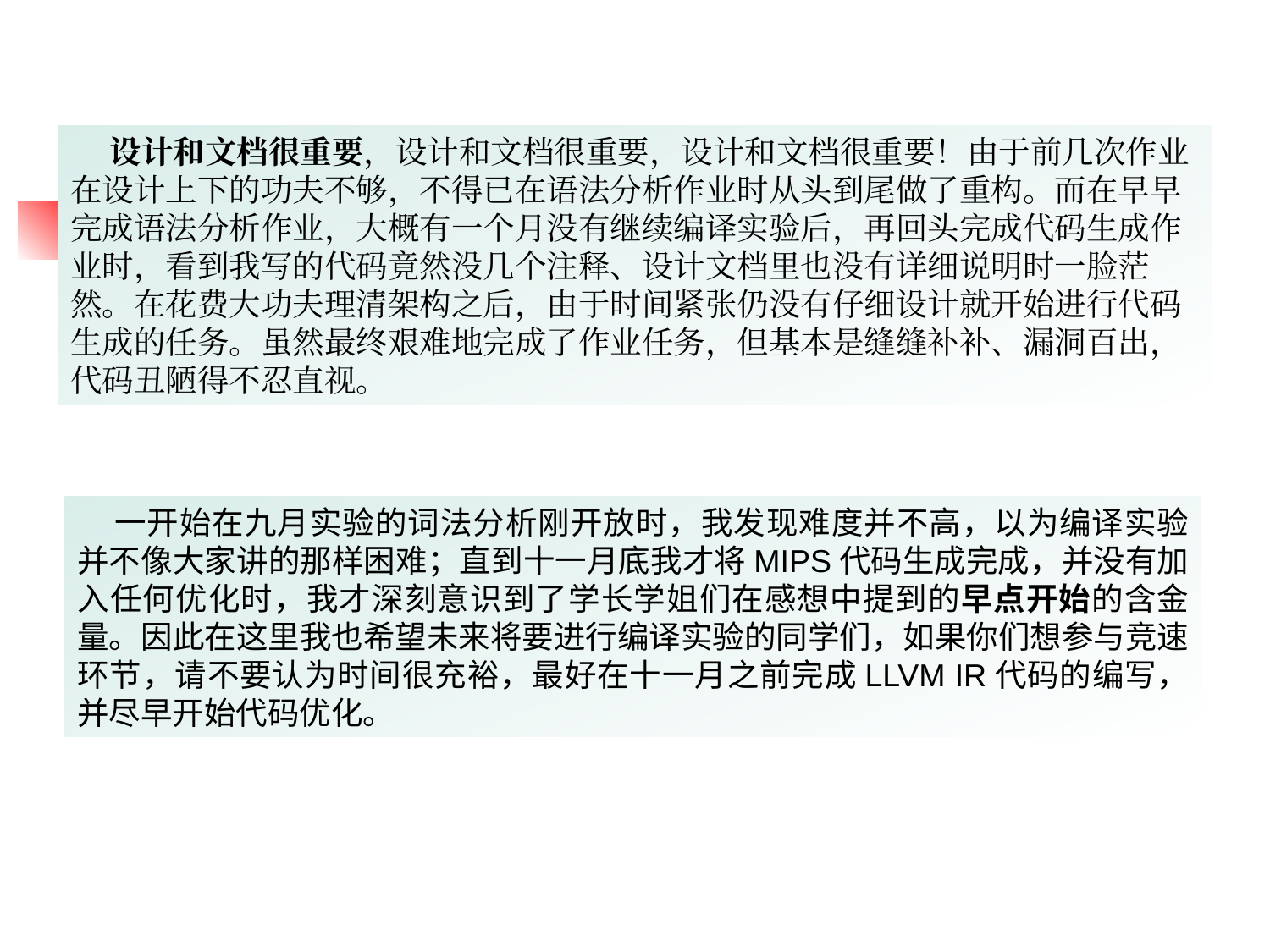

设计和文档很重要，设计和文档很重要，设计和文档很重要！由于前几次作业在设计上下的功夫不够，不得已在语法分析作业时从头到尾做了重构。而在早早完成语法分析作业，大概有一个月没有继续编译实验后，再回头完成代码生成作业时，看到我写的代码竟然没几个注释、设计文档里也没有详细说明时一脸茫然。在花费大功夫理清架构之后，由于时间紧张仍没有仔细设计就开始进行代码生成的任务。虽然最终艰难地完成了作业任务，但基本是缝缝补补、漏洞百出，代码丑陋得不忍直视。
一开始在九月实验的词法分析刚开放时，我发现难度并不高，以为编译实验并不像大家讲的那样困难；直到十一月底我才将MIPS代码生成完成，并没有加入任何优化时，我才深刻意识到了学长学姐们在感想中提到的早点开始的含金量。因此在这里我也希望未来将要进行编译实验的同学们，如果你们想参与竞速环节，请不要认为时间很充裕，最好在十一月之前完成LLVM IR代码的编写，并尽早开始代码优化。